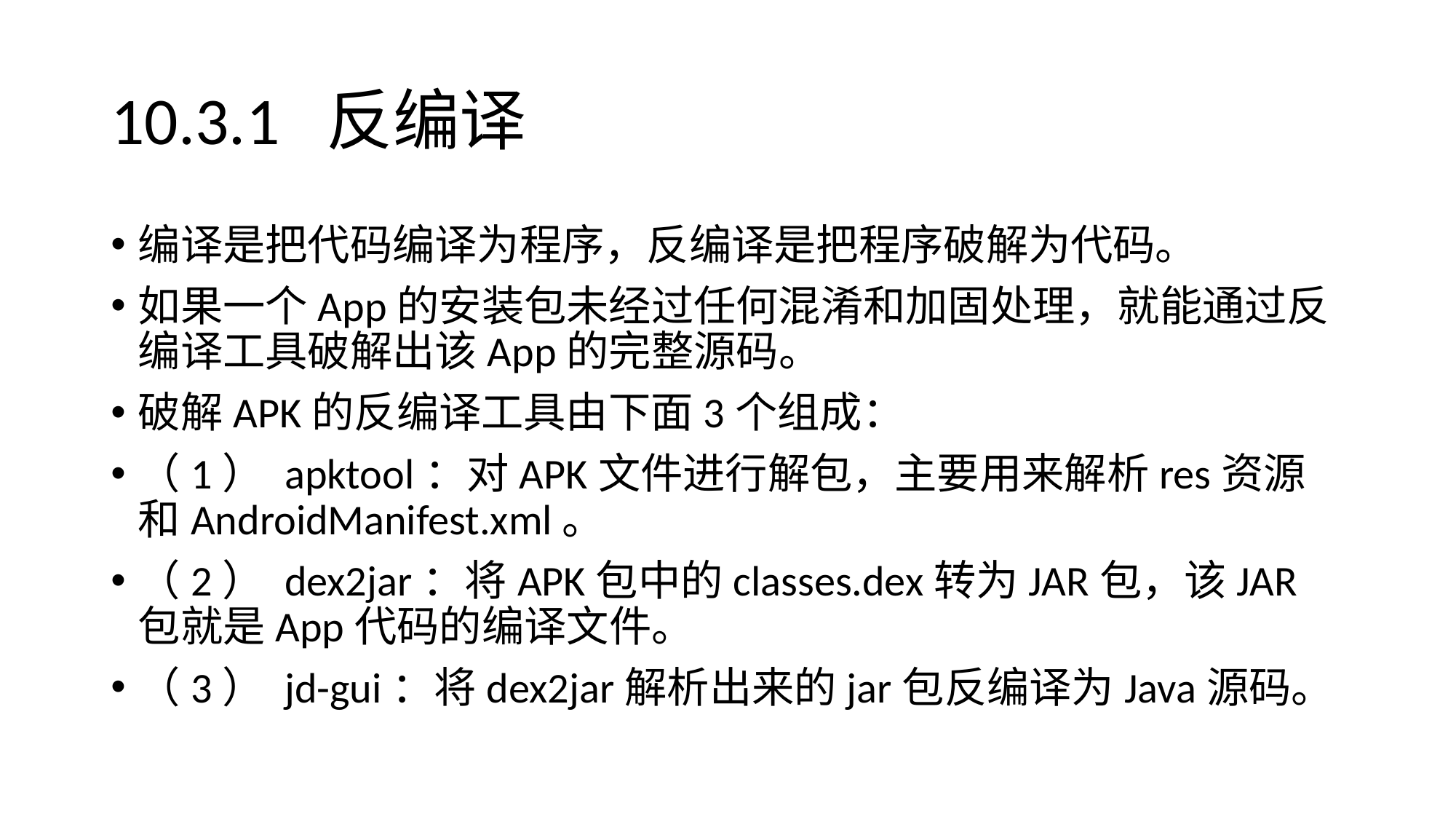

# 10.3.1  反编译
编译是把代码编译为程序，反编译是把程序破解为代码。
如果一个App的安装包未经过任何混淆和加固处理，就能通过反编译工具破解出该App的完整源码。
破解APK的反编译工具由下面3个组成：
（1） apktool：对APK文件进行解包，主要用来解析res资源和AndroidManifest.xml。
（2） dex2jar：将APK包中的classes.dex转为JAR包，该JAR包就是App代码的编译文件。
（3） jd-gui：将dex2jar解析出来的jar包反编译为Java源码。